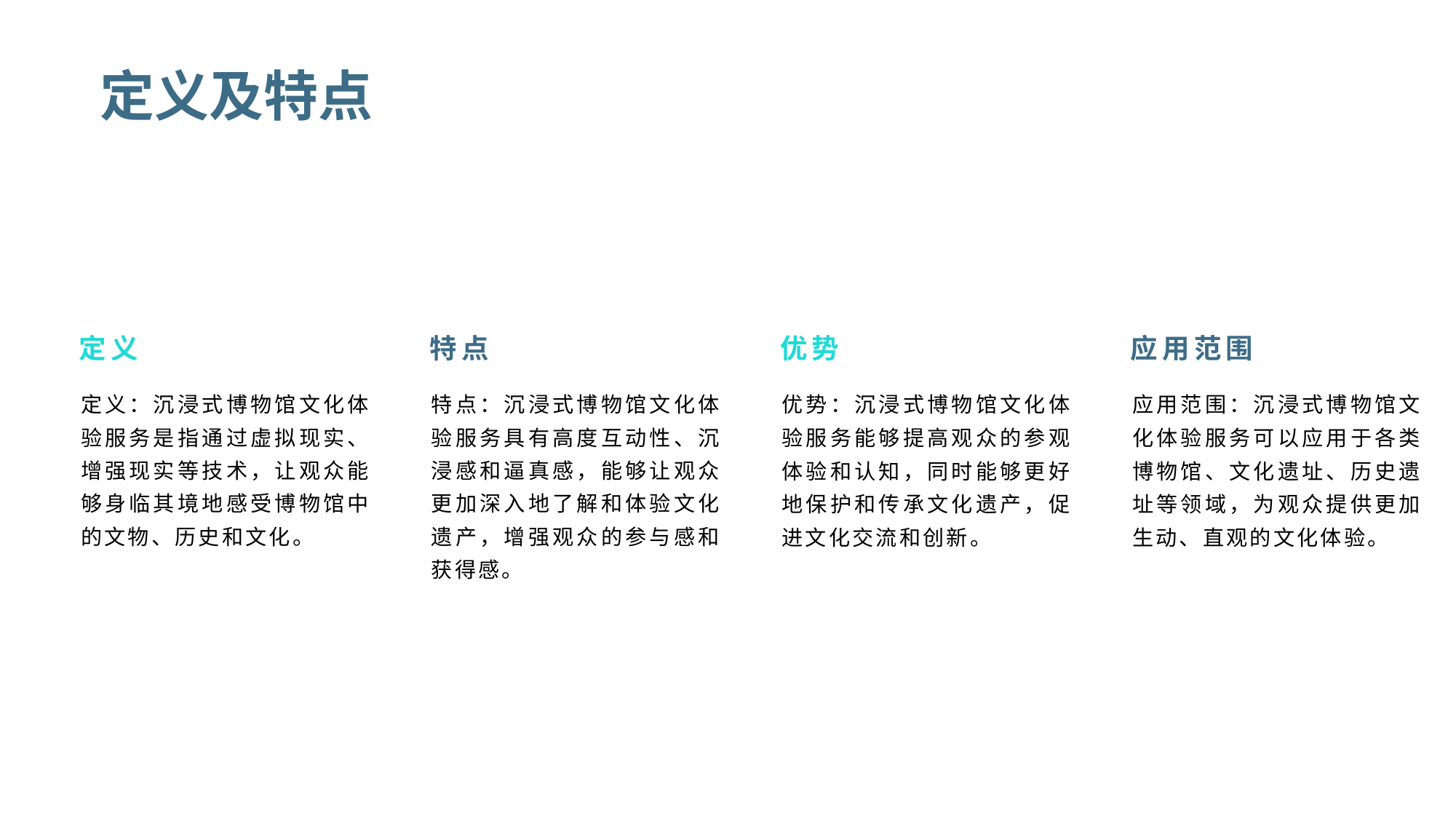

# 定义及特点
定义
特点
优势
应用范围
定义：沉浸式博物馆文化体验服务是指通过虚拟现实、增强现实等技术，让观众能够身临其境地感受博物馆中的文物、历史和文化。
特点：沉浸式博物馆文化体验服务具有高度互动性、沉浸感和逼真感，能够让观众更加深入地了解和体验文化遗产，增强观众的参与感和获得感。
优势：沉浸式博物馆文化体验服务能够提高观众的参观体验和认知，同时能够更好地保护和传承文化遗产，促进文化交流和创新。
应用范围：沉浸式博物馆文化体验服务可以应用于各类博物馆、文化遗址、历史遗址等领域，为观众提供更加生动、直观的文化体验。